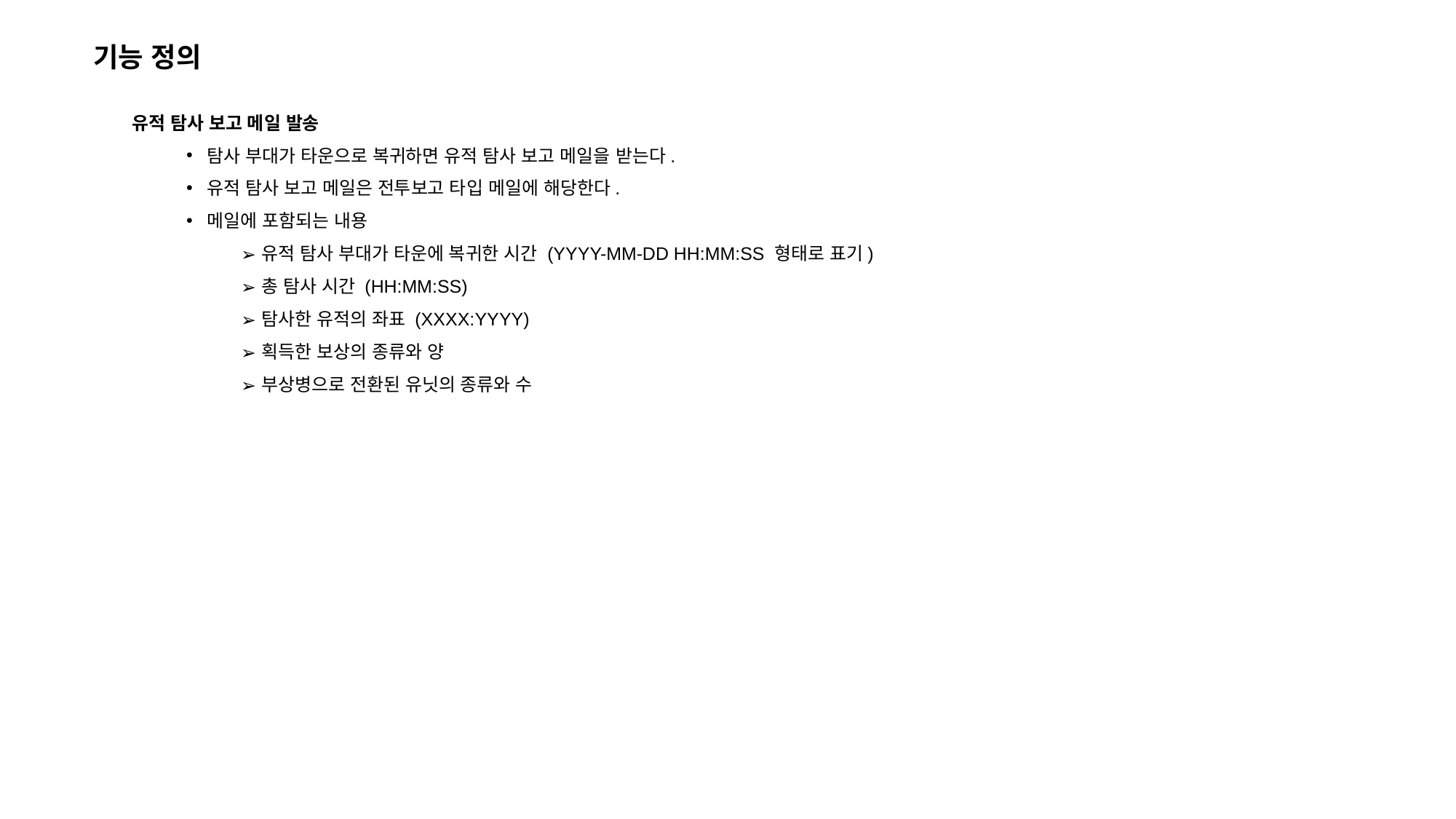

기능 정의
유적 탐사 보고 메일 발송
탐사 부대가 타운으로 복귀하면 유적 탐사 보고 메일을 받는다.
유적 탐사 보고 메일은 전투보고 타입 메일에 해당한다.
메일에 포함되는 내용
유적 탐사 부대가 타운에 복귀한 시간 (YYYY-MM-DD HH:MM:SS 형태로 표기)
총 탐사 시간 (HH:MM:SS)
탐사한 유적의 좌표 (XXXX:YYYY)
획득한 보상의 종류와 양
부상병으로 전환된 유닛의 종류와 수